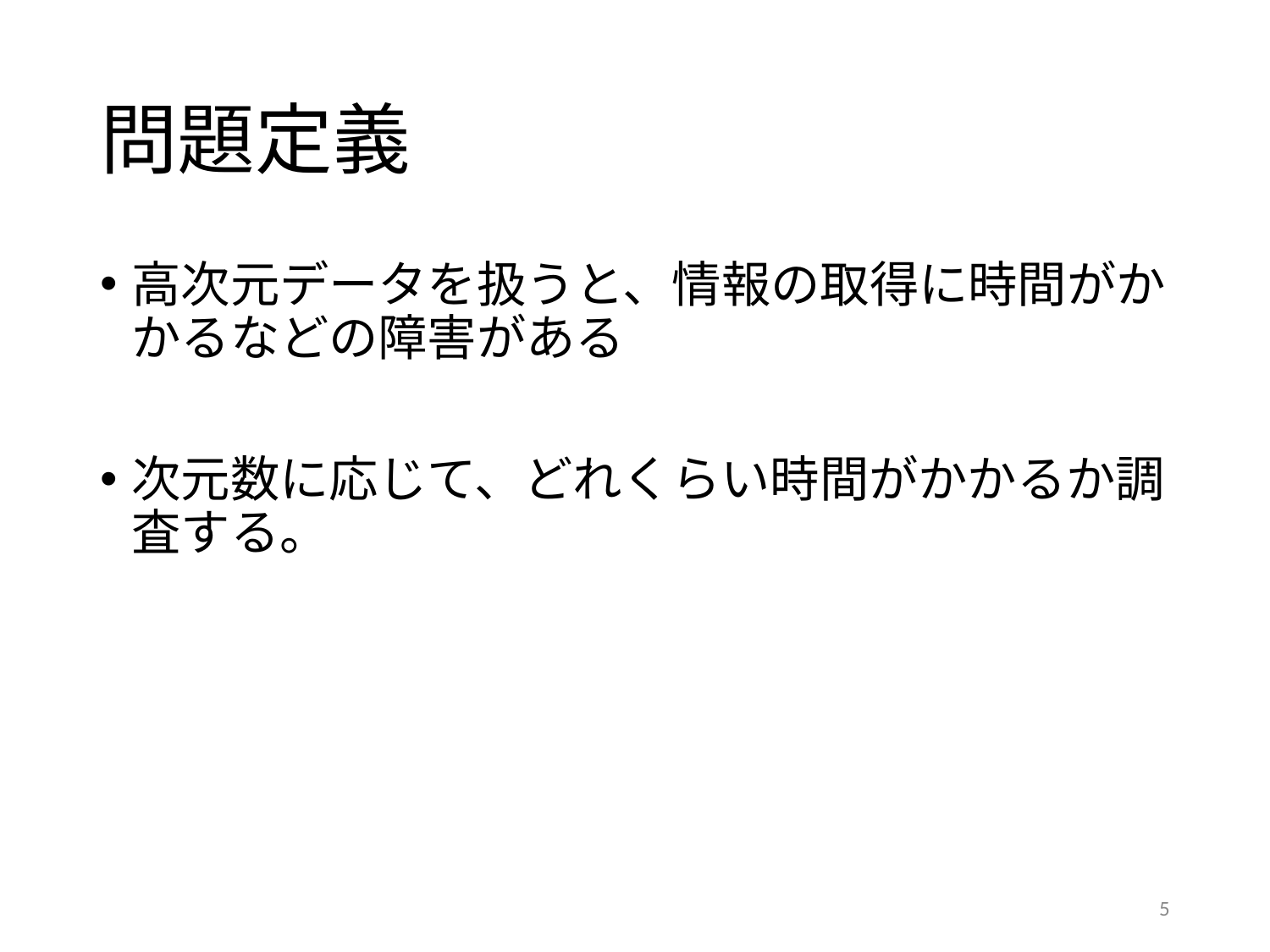

# 問題定義
高次元データを扱うと、情報の取得に時間がかかるなどの障害がある

次元数に応じて、どれくらい時間がかかるか調査する。

5